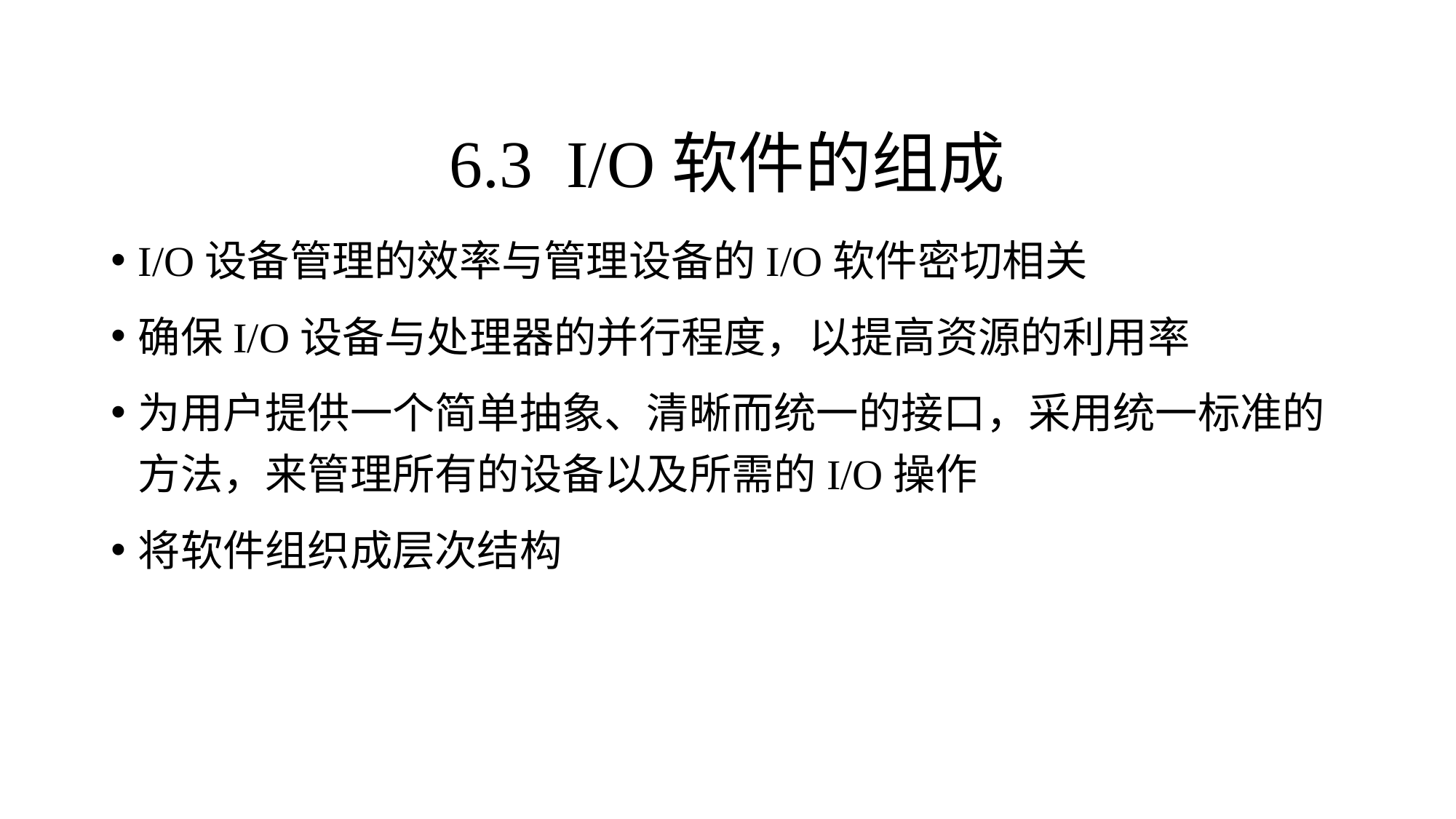

I/O设备管理的效率与管理设备的I/O软件密切相关
确保I/O设备与处理器的并行程度，以提高资源的利用率
为用户提供一个简单抽象、清晰而统一的接口，采用统一标准的方法，来管理所有的设备以及所需的I/O操作
将软件组织成层次结构
6.3  I/O软件的组成
1